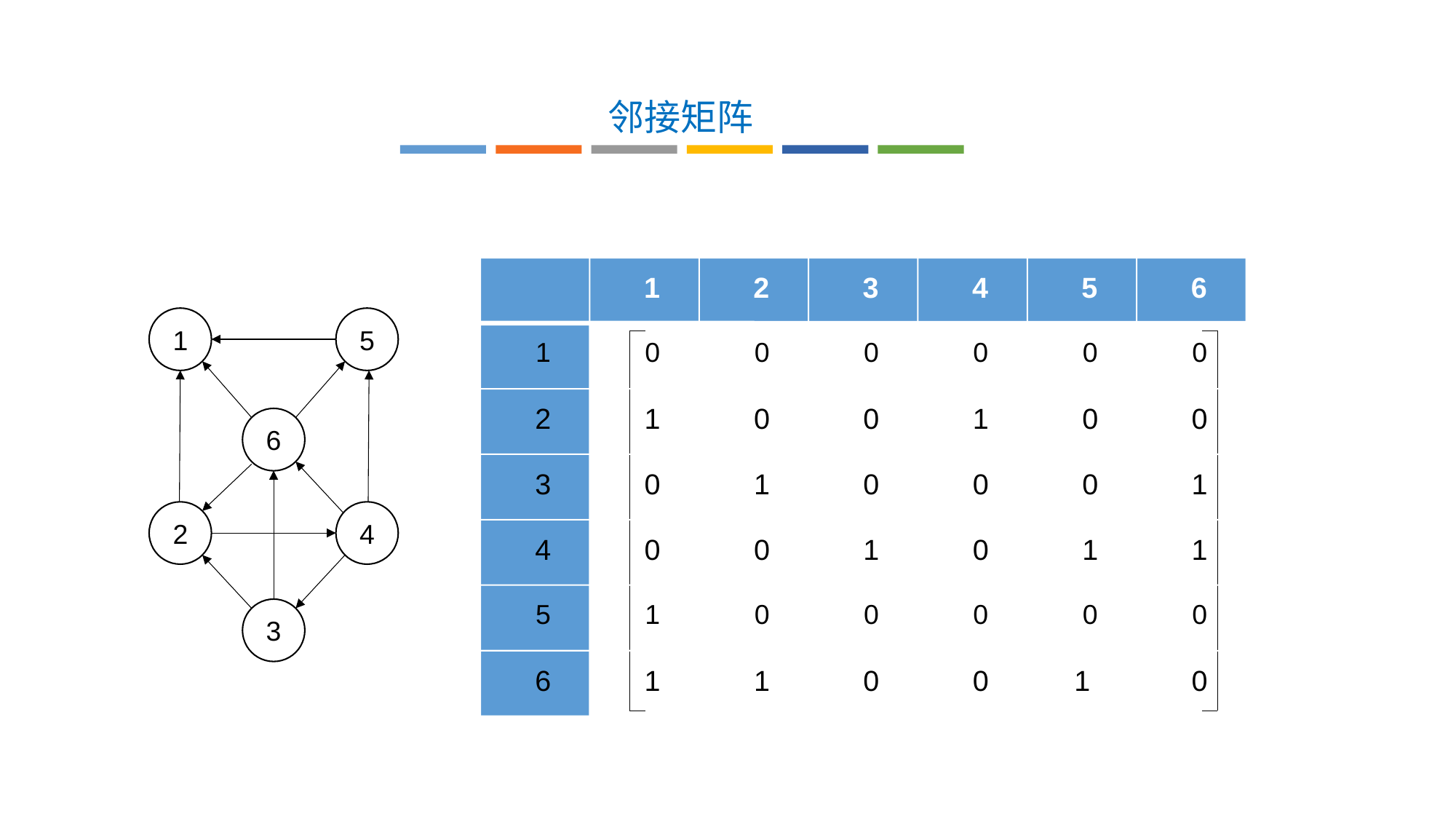

邻接矩阵

1
2
3
4
5
6
1
5

1
0
0
0
0
0
0

2
1
0
0
1
0
0
6

3
0
1
0
0
0
1
2
4

4
0
0
1
0
1
1

5
1
0
0
0
0
0
3

6
1
1
0
0
1
0